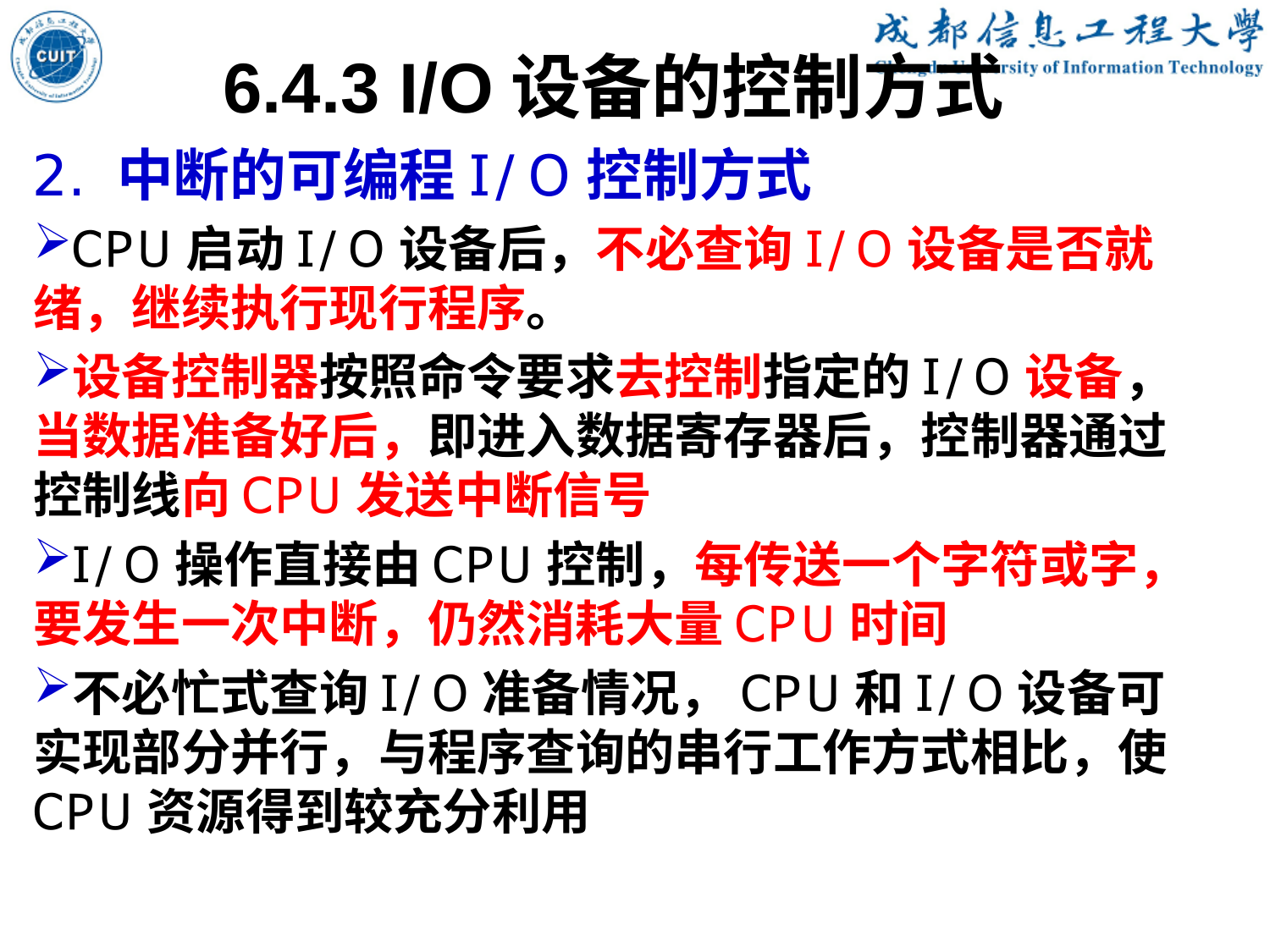

6.4.3 I/O设备的控制方式
2. 中断的可编程I/O控制方式
CPU启动I/O设备后，不必查询I/O设备是否就绪，继续执行现行程序。
设备控制器按照命令要求去控制指定的I/O设备，当数据准备好后，即进入数据寄存器后，控制器通过控制线向CPU发送中断信号
I/O操作直接由CPU控制，每传送一个字符或字，要发生一次中断，仍然消耗大量CPU时间
不必忙式查询I/O准备情况，CPU和I/O设备可实现部分并行，与程序查询的串行工作方式相比，使CPU资源得到较充分利用